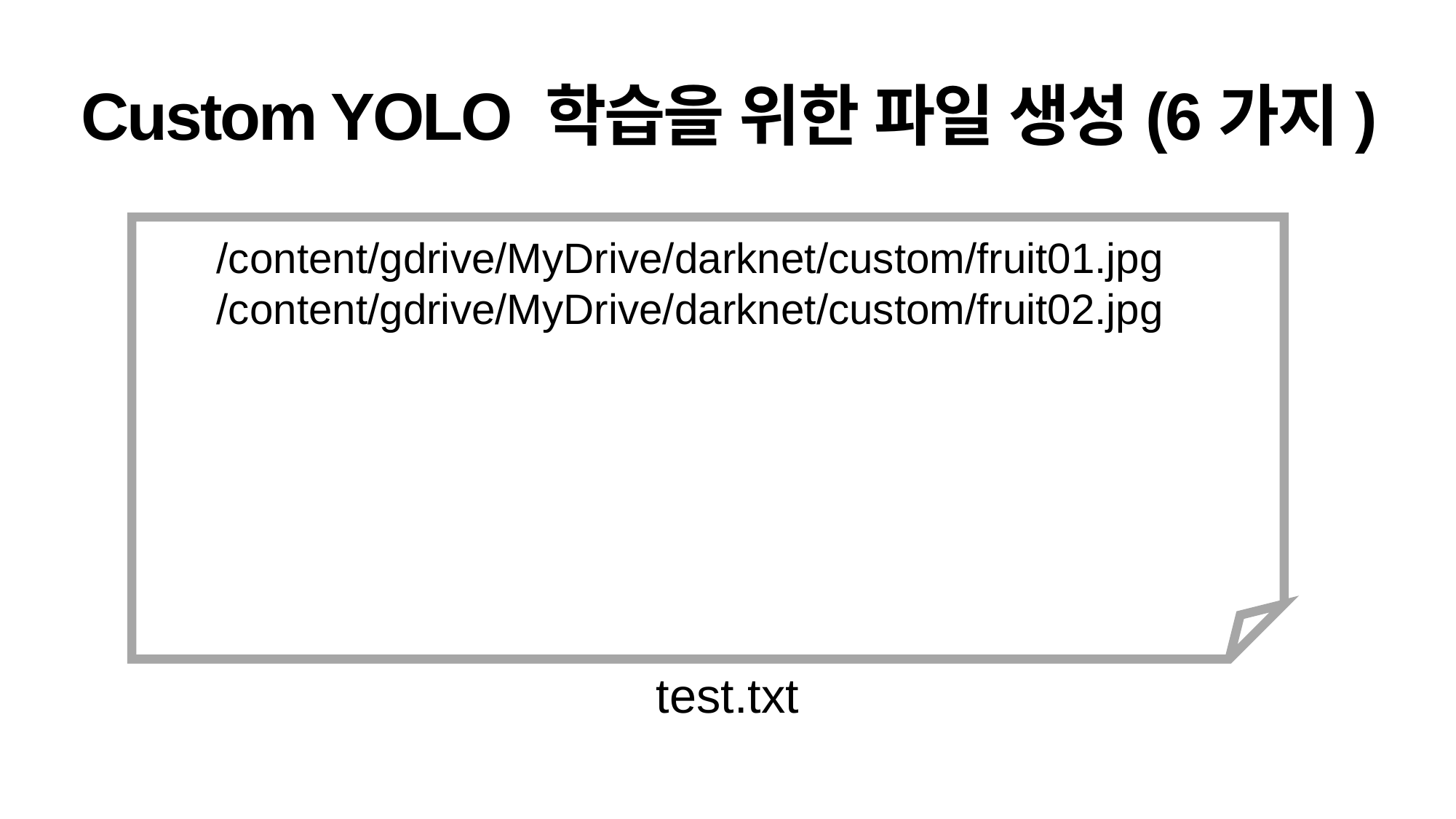

Custom YOLO 학습을 위한 파일 생성(6가지)

/content/gdrive/MyDrive/darknet/custom/fruit01.jpg
/content/gdrive/MyDrive/darknet/custom/fruit02.jpg
test.txt